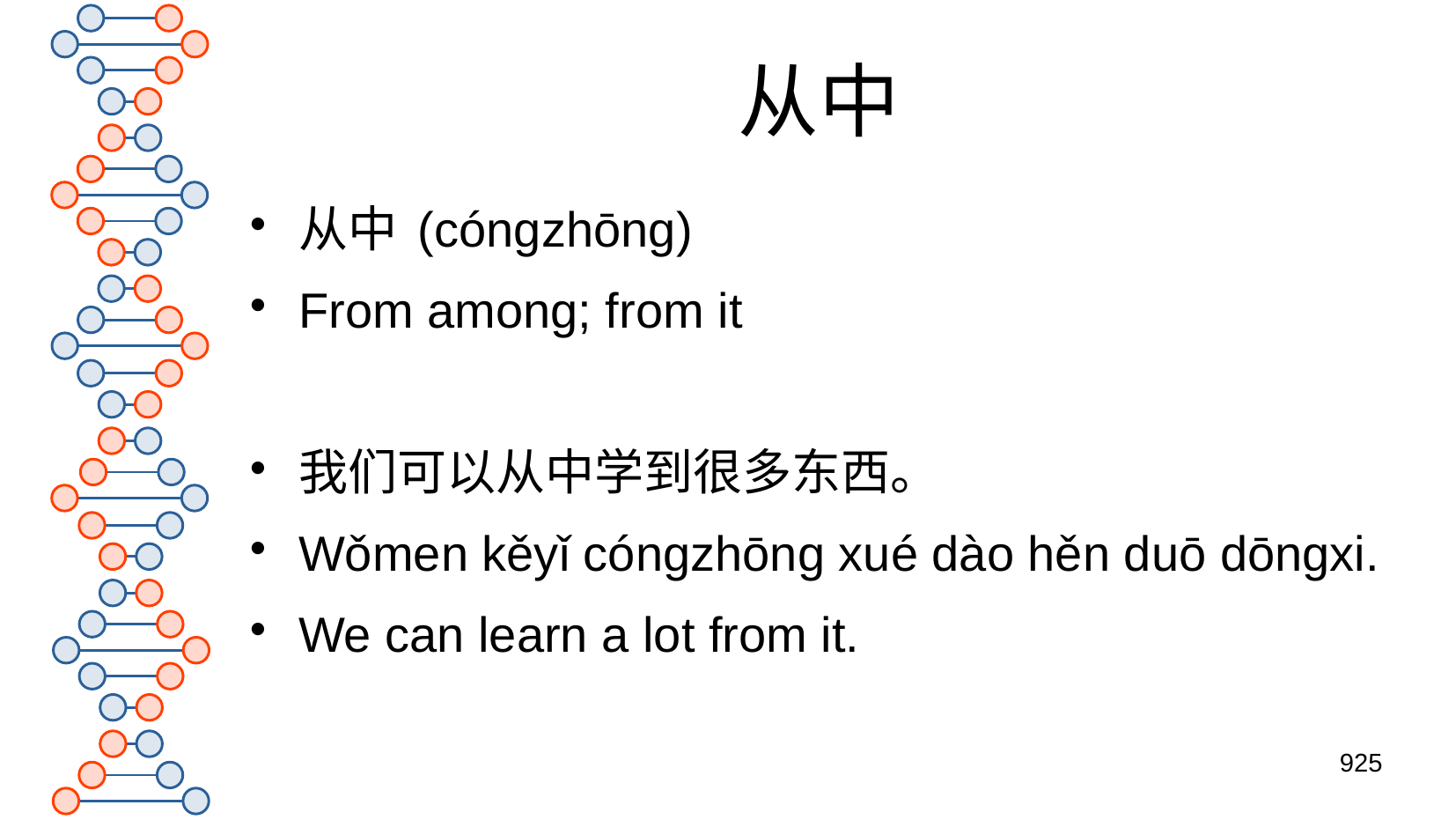

# 从中
从中 (cóngzhōng)
From among; from it

我们可以从中学到很多东西。
Wǒmen kěyǐ cóngzhōng xué dào hěn duō dōngxi.
We can learn a lot from it.

925